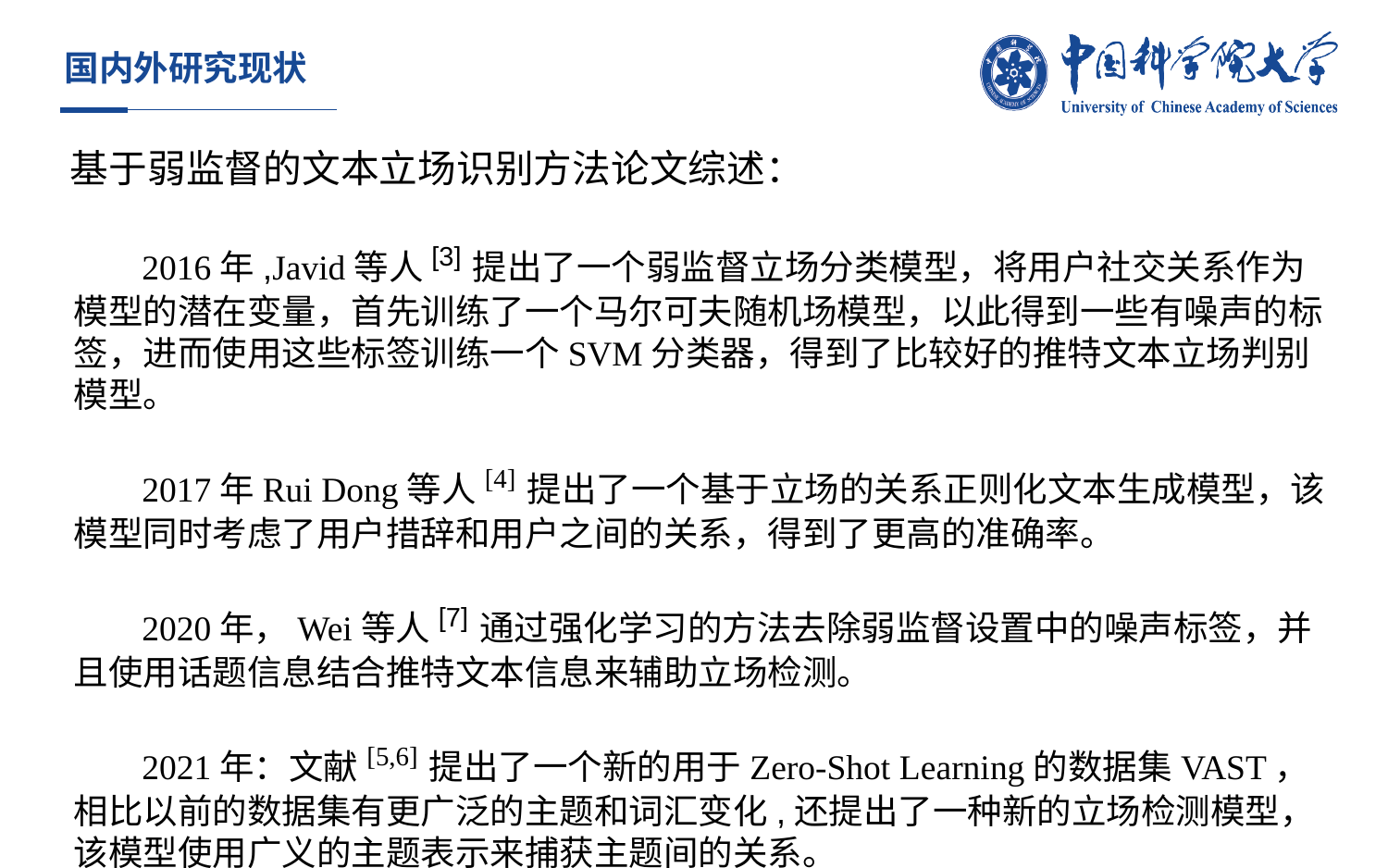

# 国内外研究现状
基于弱监督的文本立场识别方法论文综述：
       2016年,Javid等人[3]提出了一个弱监督立场分类模型，将用户社交关系作为模型的潜在变量，首先训练了一个马尔可夫随机场模型，以此得到一些有噪声的标签，进而使用这些标签训练一个SVM分类器，得到了比较好的推特文本立场判别模型。

       2017年Rui Dong等人[4]提出了一个基于立场的关系正则化文本生成模型，该模型同时考虑了用户措辞和用户之间的关系，得到了更高的准确率。

       2020年，Wei等人[7]通过强化学习的方法去除弱监督设置中的噪声标签，并且使用话题信息结合推特文本信息来辅助立场检测。

       2021年：文献[5,6]提出了一个新的用于Zero-Shot Learning的数据集VAST，相比以前的数据集有更广泛的主题和词汇变化,还提出了一种新的立场检测模型，该模型使用广义的主题表示来捕获主题间的关系。